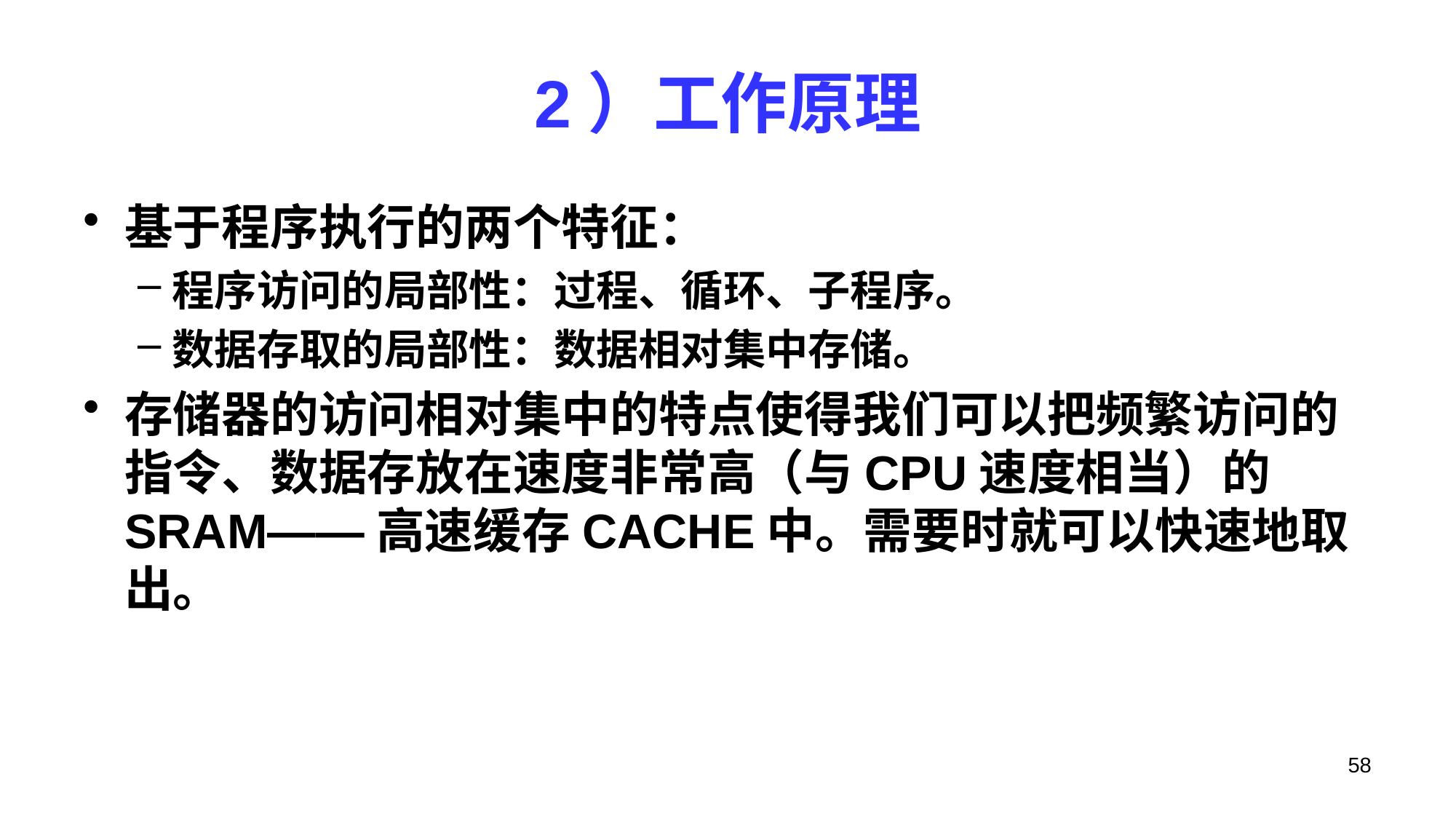

# 2）工作原理
基于程序执行的两个特征：
程序访问的局部性：过程、循环、子程序。
数据存取的局部性：数据相对集中存储。
存储器的访问相对集中的特点使得我们可以把频繁访问的指令、数据存放在速度非常高（与CPU速度相当）的SRAM——高速缓存CACHE中。需要时就可以快速地取出。
58